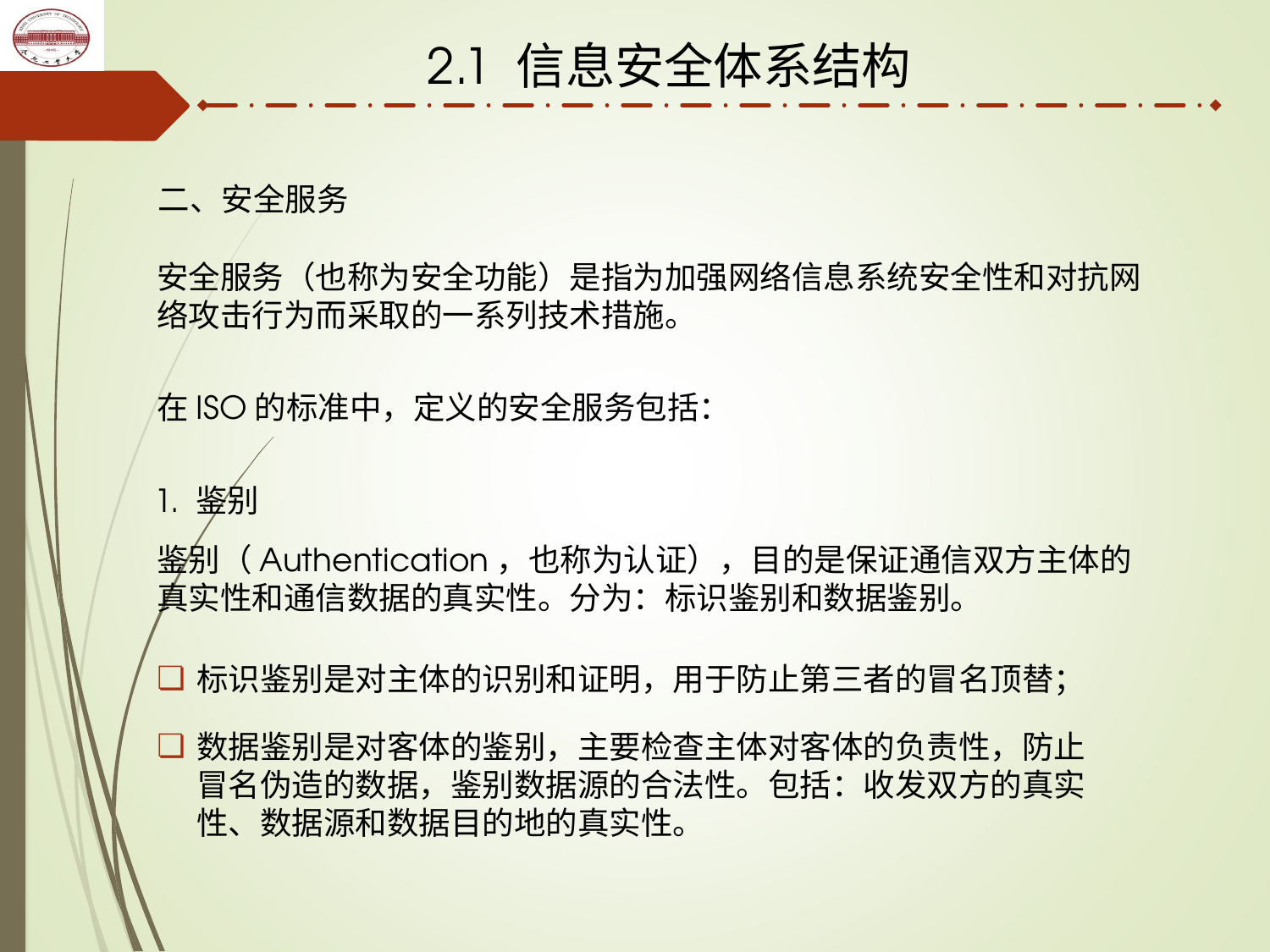

2.1 信息安全体系结构
二、安全服务
安全服务（也称为安全功能）是指为加强网络信息系统安全性和对抗网络攻击行为而采取的一系列技术措施。
在ISO的标准中，定义的安全服务包括：
1. 鉴别
鉴别（Authentication，也称为认证），目的是保证通信双方主体的真实性和通信数据的真实性。分为：标识鉴别和数据鉴别。
标识鉴别是对主体的识别和证明，用于防止第三者的冒名顶替；
数据鉴别是对客体的鉴别，主要检查主体对客体的负责性，防止冒名伪造的数据，鉴别数据源的合法性。包括：收发双方的真实性、数据源和数据目的地的真实性。